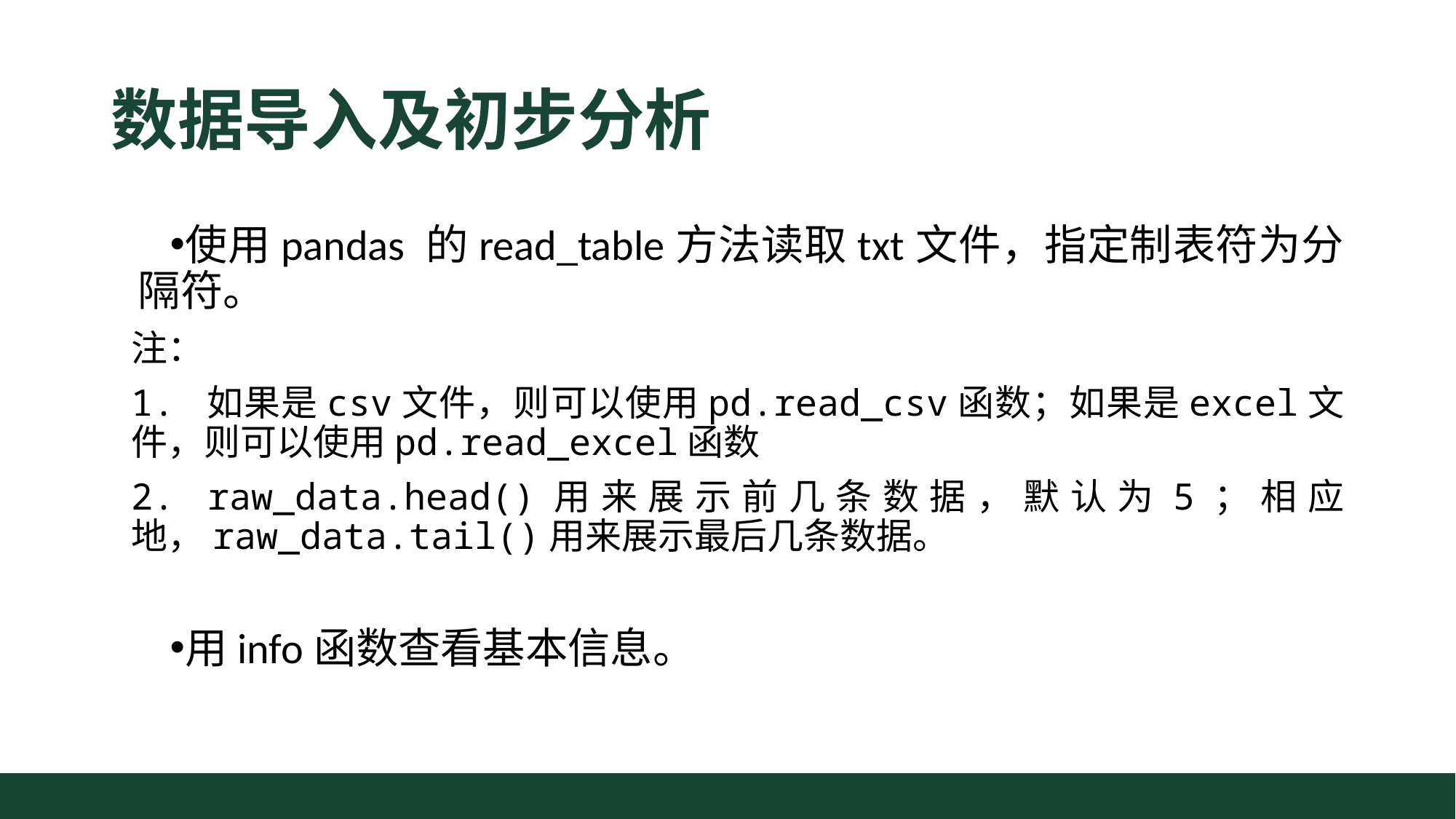

# 数据导入及初步分析
使用pandas 的read_table方法读取txt文件，指定制表符为分隔符。
注：
1. 如果是csv文件，则可以使用pd.read_csv函数；如果是excel文件，则可以使用pd.read_excel函数
2. raw_data.head()用来展示前几条数据，默认为5；相应地，raw_data.tail()用来展示最后几条数据。

用info函数查看基本信息。